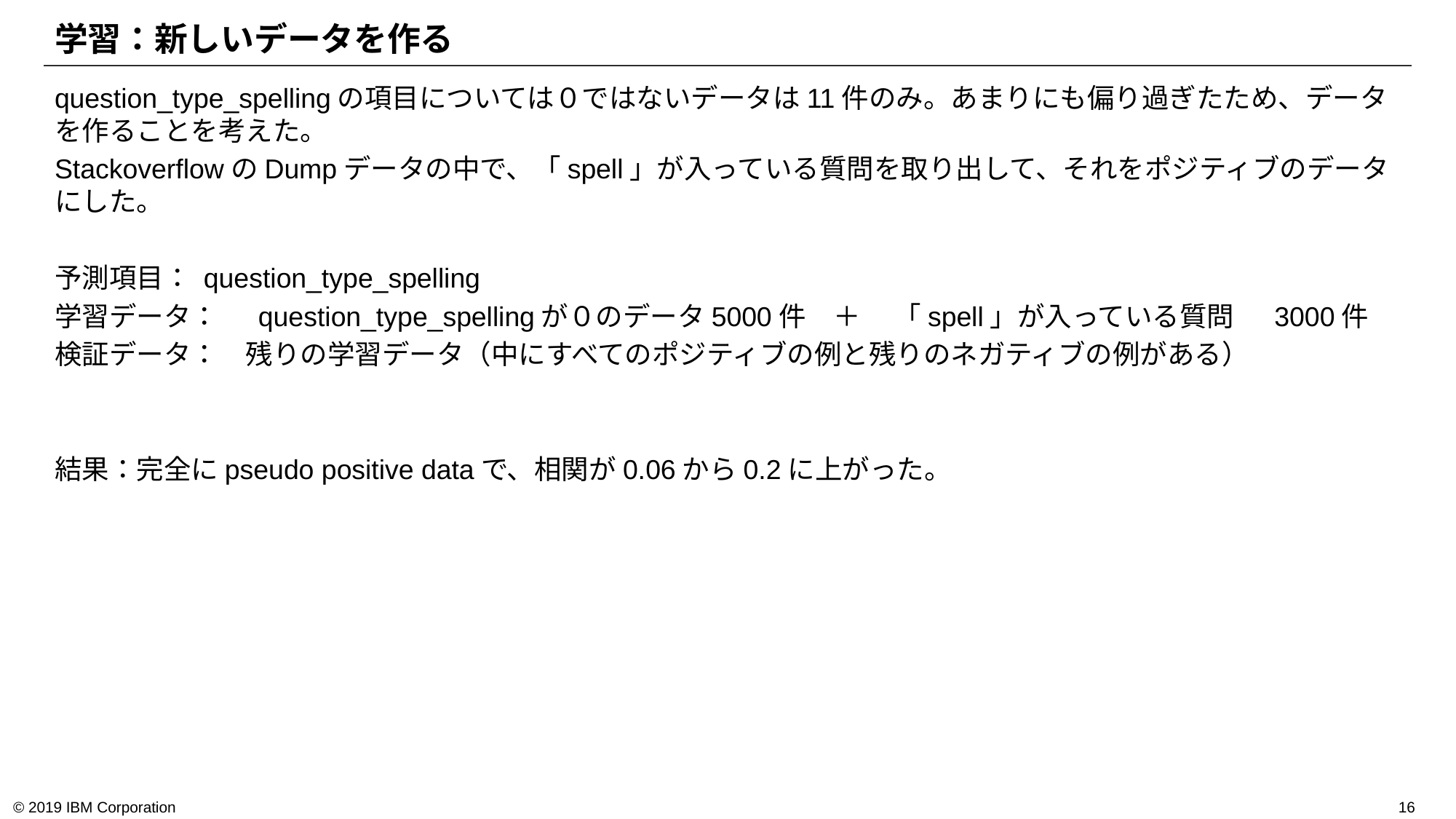

# 学習：新しいデータを作る
question_type_spellingの項目については０ではないデータは11件のみ。あまりにも偏り過ぎたため、データを作ることを考えた。
StackoverflowのDumpデータの中で、「spell」が入っている質問を取り出して、それをポジティブのデータにした。

予測項目： question_type_spelling
学習データ：　 question_type_spellingが０のデータ5000件　＋　 「spell」が入っている質問　 3000件
検証データ：　残りの学習データ（中にすべてのポジティブの例と残りのネガティブの例がある）

結果：完全にpseudo positive dataで、相関が0.06から0.2に上がった。